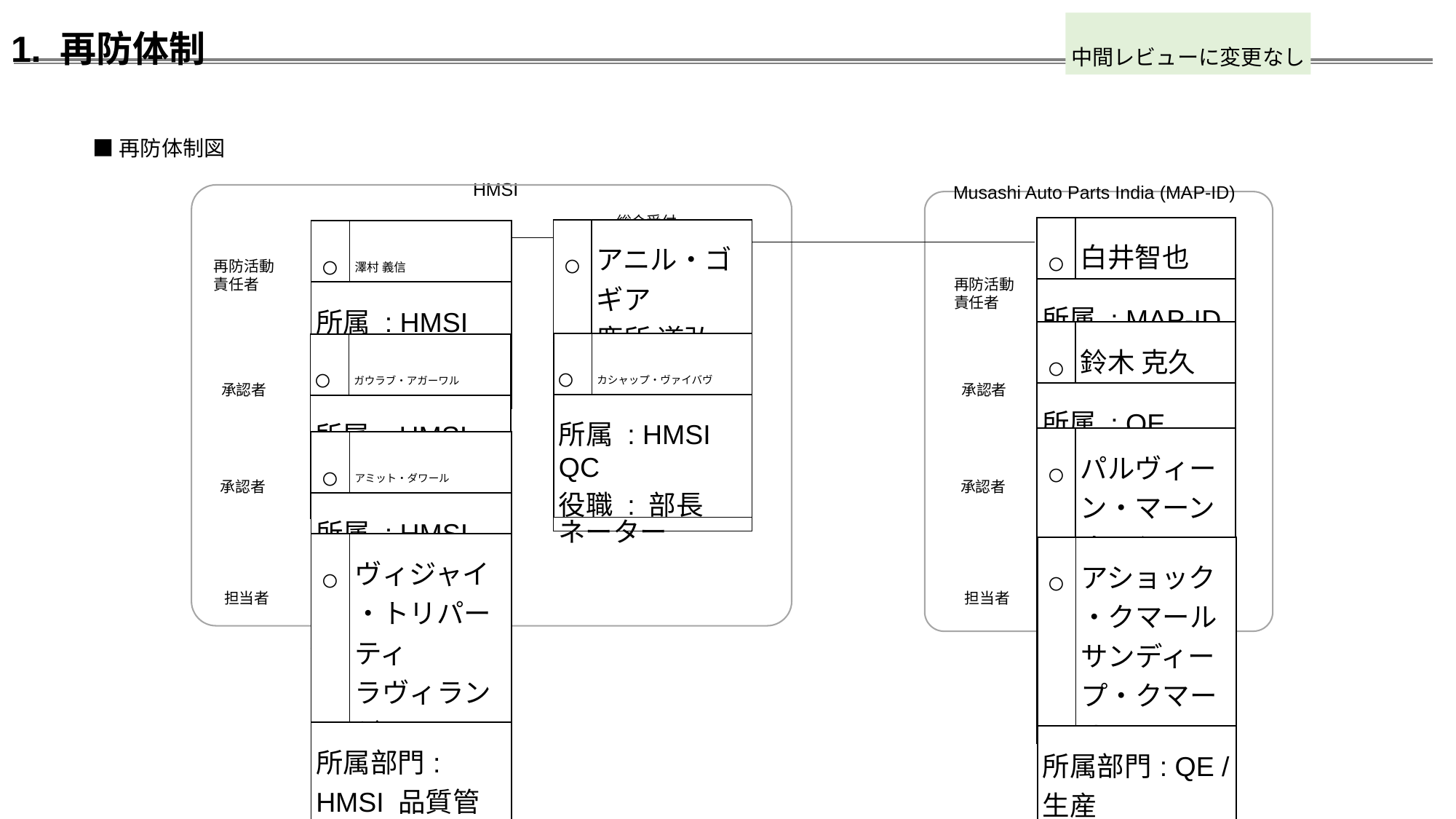

1. 再防体制
1

中間レビューに変更なし

■再防体制図

HMSI

Musashi Auto Parts India (MAP-ID)

総合受付

| 〇 | 白井智也 |
| --- | --- |
| 所属 : MAP-ID 役職 : 代表取締役 |  |
| 〇 | アニル・ゴギア 鹿所 道弘 |
| --- | --- |
| 所属 : HMSI QC 役職 : 総支配人 / コーディネーター |  |
| 〇 | 澤村 義信 |
| --- | --- |
| 所属 : HMSI 役職 : 品質管理責任者 |  |

再防活動責任者

再防活動責任者

| 〇 | 鈴木 克久 |
| --- | --- |
| 所属 : QE 役職 : 副部長 |  |
| 〇 | カシャップ・ヴァイバヴ |
| --- | --- |
| 所属 : HMSI QC 役職 : 部長 |  |
| 〇 | ガウラブ・アガーワル |
| --- | --- |
| 所属 : HMSI 役職 : 工場 CIQ |  |

承認者

承認者
| 〇 | パルヴィーン・マーン ナレシュ・パル |
| --- | --- |
| 所属部門: 品質保証/生産 役職: 次長/シニア次長 |  |
| 〇 | アミット・ダワール |
| --- | --- |
| 所属 : HMSI QC 役職 : 総支配人 |  |

承認者

承認者
| 〇 | ヴィジャイ・トリパーティ ラヴィランジャン |
| --- | --- |
| 所属部門: HMSI 品質管理 役職: 部長 |  |
| 〇 | アショック・クマール サンディープ・クマール |
| --- | --- |
| 所属部門: QE / 生産 役職: マネージャー / シニアマネージャー |  |

担当者

担当者